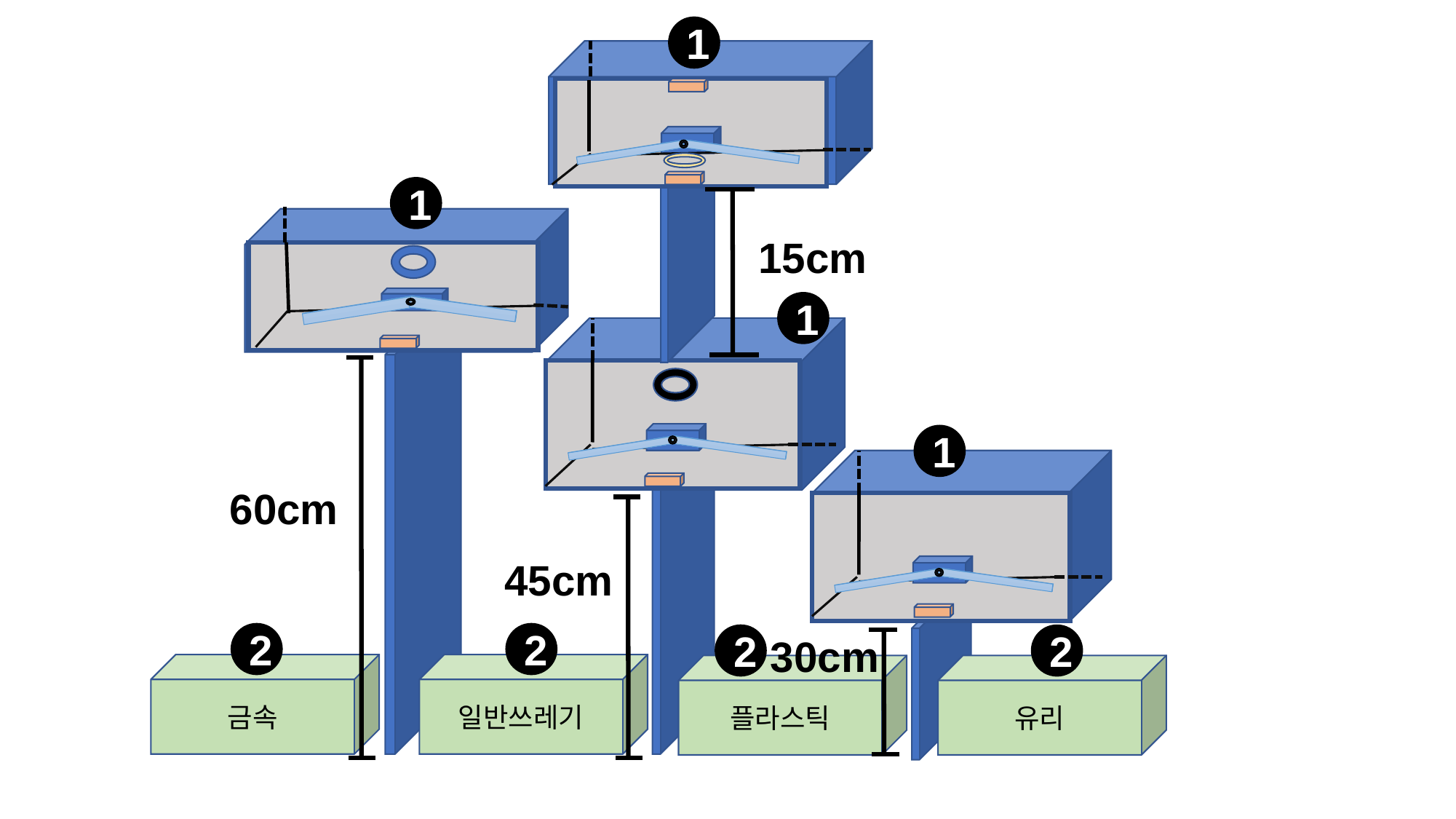

1

금속
일반쓰레기
플라스틱
유리

1
15cm
1
1
60cm
45cm

2
2
30cm
2
2